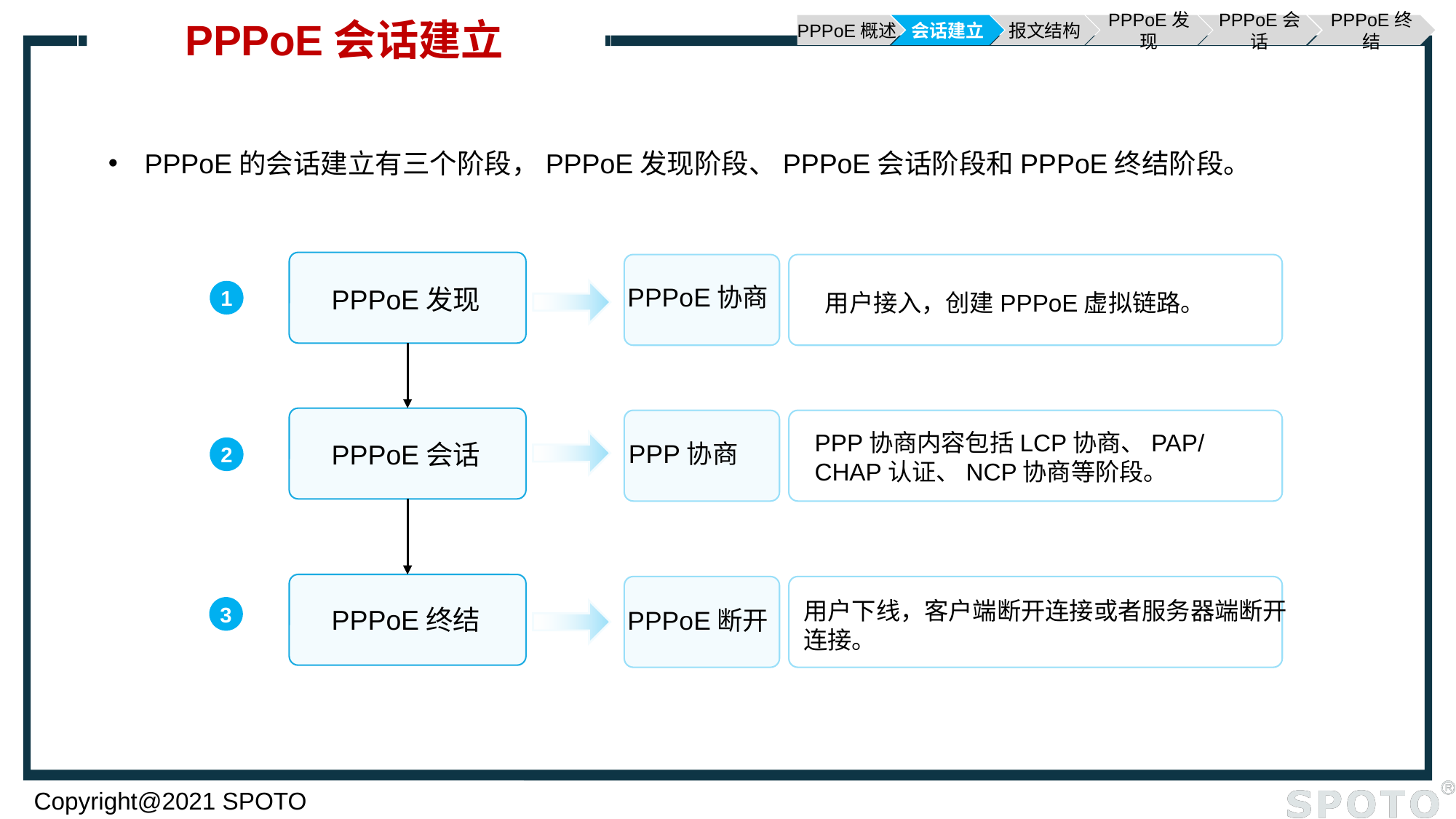

# PPPoE会话建立
PPPoE概述
会话建立
报文结构
PPPoE发现
PPPoE会话
PPPoE终结
PPPoE的会话建立有三个阶段，PPPoE发现阶段、PPPoE会话阶段和PPPoE终结阶段。

PPPoE协商
PPPoE发现
1

用户接入，创建PPPoE虚拟链路。

PPP协商内容包括LCP协商、PAP/CHAP认证、NCP协商等阶段。

PPPoE会话
PPP协商
2

用户下线，客户端断开连接或者服务器端断开连接。
3
PPPoE终结
PPPoE断开